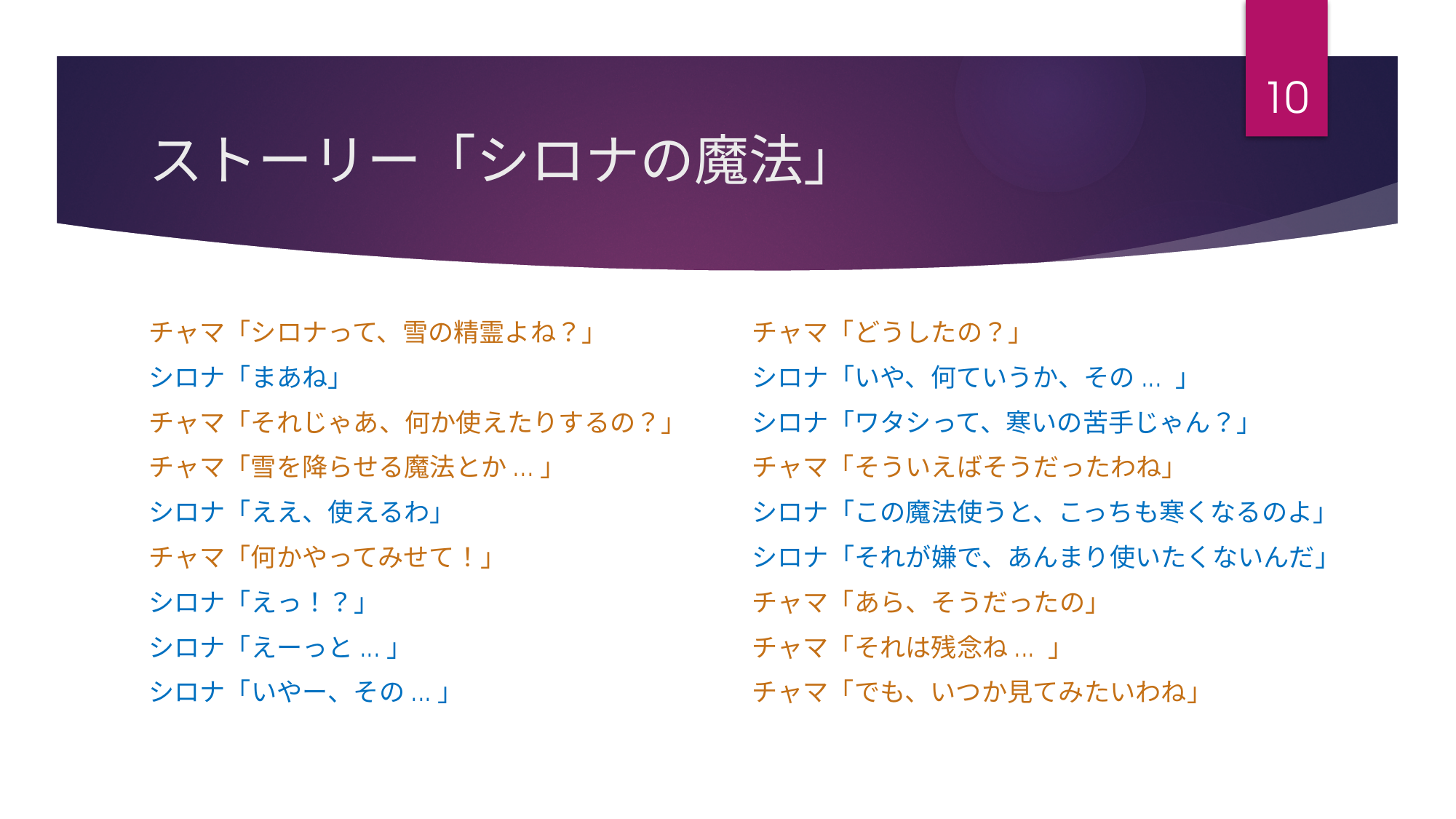

10
# ストーリー「シロナの魔法」
チャマ「シロナって、雪の精霊よね？」
シロナ「まあね」
チャマ「それじゃあ、何か使えたりするの？」
チャマ「雪を降らせる魔法とか...」
シロナ「ええ、使えるわ」
チャマ「何かやってみせて！」
シロナ「えっ！？」
シロナ「えーっと...」
シロナ「いやー、その...」
チャマ「どうしたの？」
シロナ「いや、何ていうか、その... 」
シロナ「ワタシって、寒いの苦手じゃん？」
チャマ「そういえばそうだったわね」
シロナ「この魔法使うと、こっちも寒くなるのよ」
シロナ「それが嫌で、あんまり使いたくないんだ」
チャマ「あら、そうだったの」
チャマ「それは残念ね... 」
チャマ「でも、いつか見てみたいわね」